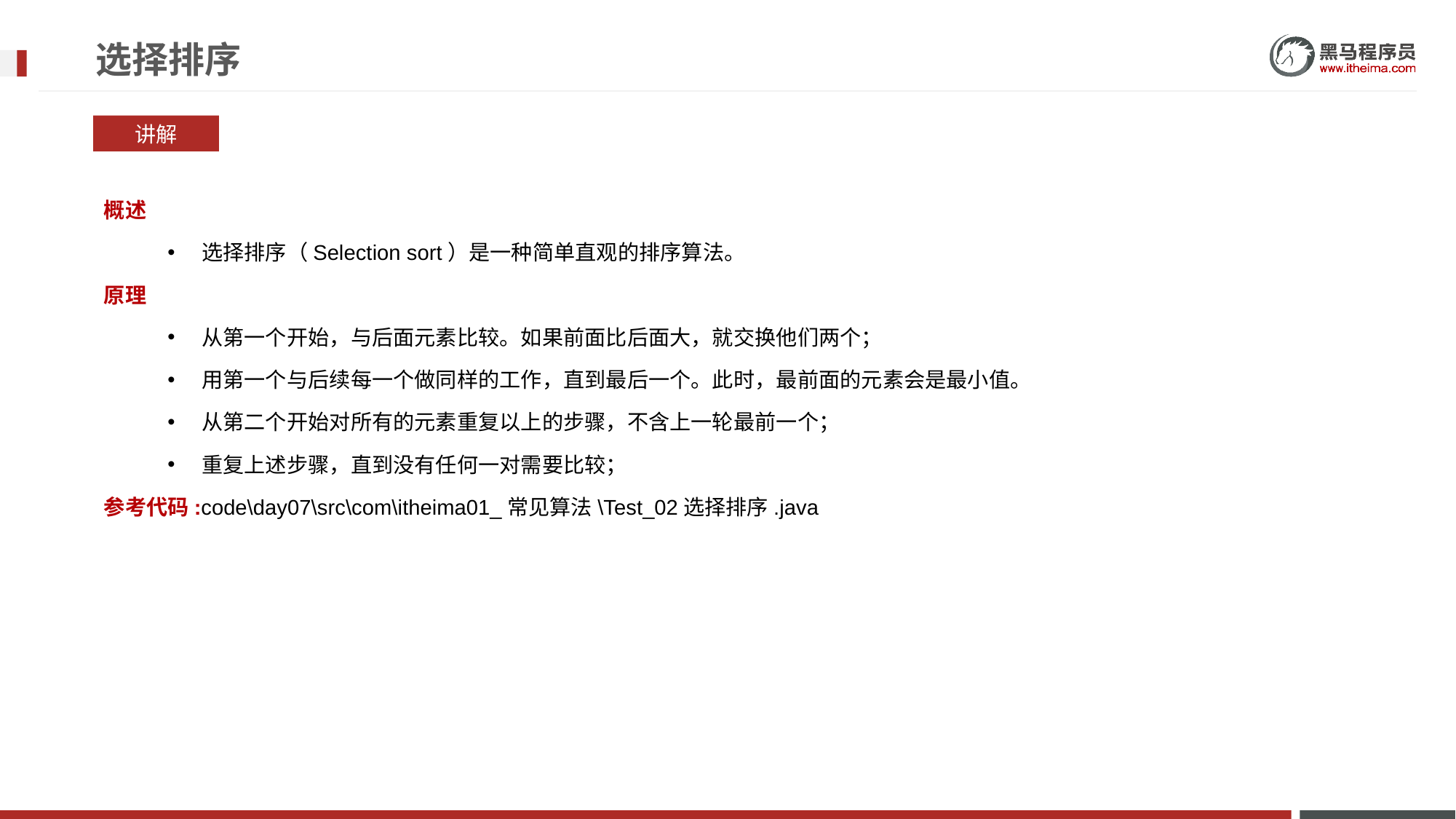

# 选择排序
讲解
概述
选择排序（Selection sort）是一种简单直观的排序算法。
原理
从第一个开始，与后面元素比较。如果前面比后面大，就交换他们两个；
用第一个与后续每一个做同样的工作，直到最后一个。此时，最前面的元素会是最小值。
从第二个开始对所有的元素重复以上的步骤，不含上一轮最前一个；
重复上述步骤，直到没有任何一对需要比较；
参考代码:code\day07\src\com\itheima01_常见算法\Test_02选择排序.java